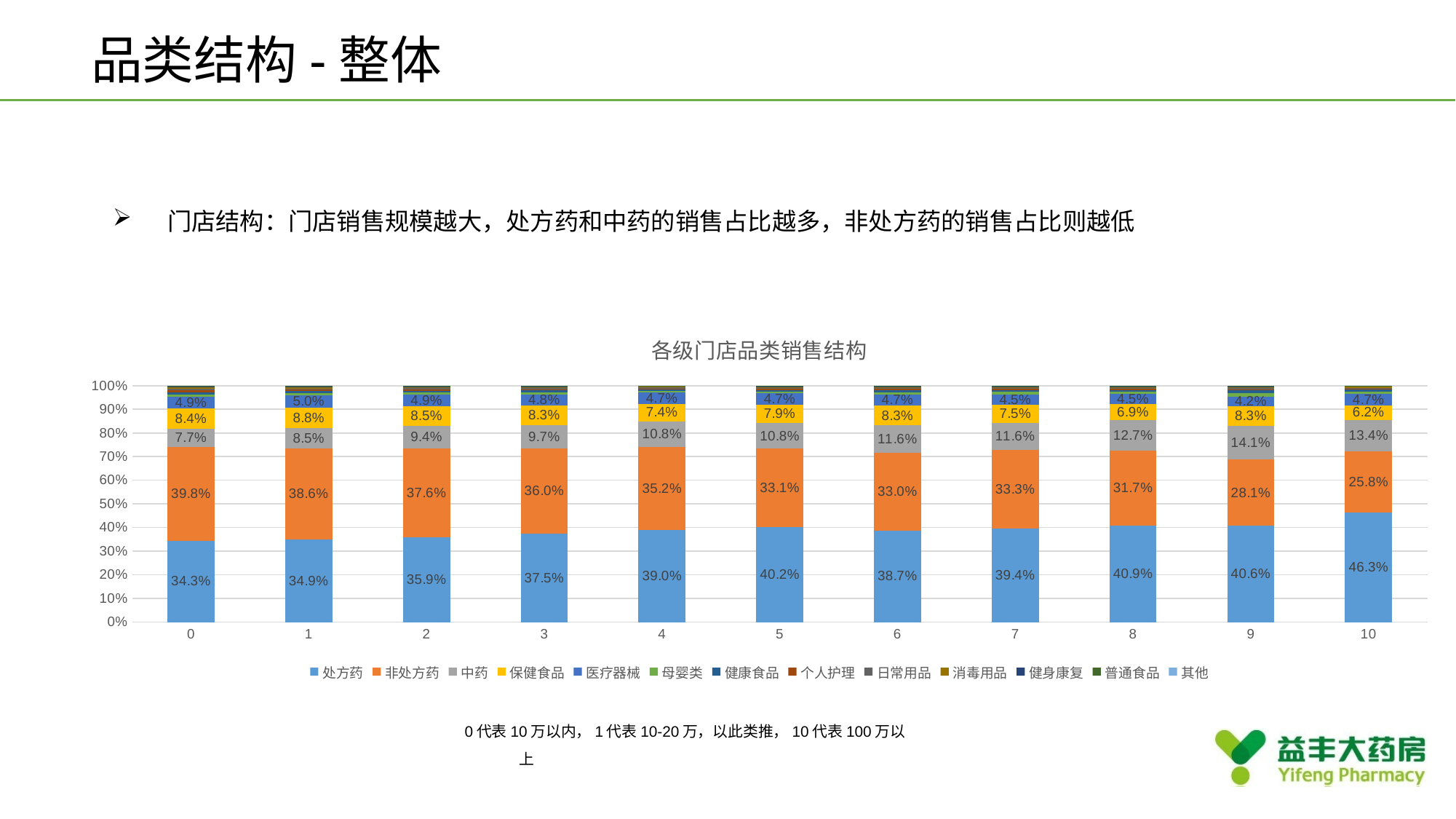

品类结构-整体
门店结构：门店销售规模越大，处方药和中药的销售占比越多，非处方药的销售占比则越低

### Chart: 各级门店品类销售结构

| Category | 处方药 | 非处方药 | 中药 | 保健食品 | 医疗器械 | 母婴类 | 健康食品 | 个人护理 | 日常用品 | 消毒用品 | 健身康复 | 普通食品 | 其他 |
|---|---|---|---|---|---|---|---|---|---|---|---|---|---|
| 0 | 0.343114264999361 | 0.39840901170802 | 0.0769592561816132 | 0.0837881665310862 | 0.0493665713554264 | 0.0109970491575469 | 0.00975567205886159 | 0.00858781213678393 | 0.00612094973402127 | 0.00598419138027244 | 0.00264411570390835 | 0.00424652637700889 | 2.6412676090066e-05 |
| 1 | 0.348693362396379 | 0.385922477786248 | 0.0854687389956453 | 0.0879707646724134 | 0.0503898090367667 | 0.00849383210381536 | 0.0094424517139304 | 0.00690288167957863 | 0.0051187873666094 | 0.00517396611301588 | 0.00280032530746224 | 0.00362085521132927 | 1.74761680643796e-06 |
| 2 | 0.358772810477492 | 0.375771719045543 | 0.0942659341595083 | 0.0846131616498427 | 0.0488542415318836 | 0.00837128884667837 | 0.00808488552881777 | 0.00581525818301993 | 0.00512939972647069 | 0.00450960671525557 | 0.00280799074645222 | 0.00298678895367734 | 1.69144353577396e-05 |
| 3 | 0.374985116053258 | 0.360299134547418 | 0.0971916782365705 | 0.0832540348094998 | 0.0475052243867451 | 0.00930345208641259 | 0.0074115011203941 | 0.00486033832956631 | 0.00531452563435807 | 0.00388142928564805 | 0.00306755781614572 | 0.00291196529139439 | 1.40424025888102e-05 |
| 4 | 0.389789200623747 | 0.351664809420425 | 0.107910098707393 | 0.0740495945460473 | 0.047206462424207 | 0.00774298066271708 | 0.00572869132518093 | 0.00383410043195964 | 0.00406743261006938 | 0.00357639964150791 | 0.00293554711751834 | 0.00147222156150313 | 2.24609277222991e-05 |
| 5 | 0.402098340276288 | 0.331328886866019 | 0.107707939622887 | 0.0789202854569664 | 0.0468710307769966 | 0.00874027139849631 | 0.00583899699402202 | 0.00428254511189769 | 0.00461773858220398 | 0.0037980667884152 | 0.00393806485316162 | 0.0018578332726455 | 0.0 |
| 6 | 0.386610966185854 | 0.32992050019608 | 0.115621782136929 | 0.0829108247437382 | 0.0473599160303499 | 0.0105981265225519 | 0.00754397317703339 | 0.00503981662119669 | 0.00448895413644264 | 0.00397462553586782 | 0.00394852031760186 | 0.00198137156458683 | 6.2283176838995e-07 |
| 7 | 0.394223640496608 | 0.332553173470465 | 0.1162938977485 | 0.074750442707301 | 0.0453502098428218 | 0.0106563366735278 | 0.00564181005645005 | 0.00653498886488884 | 0.00453256732598196 | 0.00381125673610823 | 0.00337148055333671 | 0.00227991731400911 | 2.78210000897495e-07 |
| 8 | 0.409310151566341 | 0.316682208431327 | 0.126966370628002 | 0.0687674648037575 | 0.0450249072280215 | 0.00765631961083823 | 0.00733654989553582 | 0.00471269480804933 | 0.00425219133017013 | 0.00379924985151731 | 0.00368493545118037 | 0.00180551186621221 | 1.44452904597095e-06 |
| 9 | 0.406485108048551 | 0.281369257000854 | 0.141272966208252 | 0.0834653625494 | 0.0418365089969325 | 0.0148561691953419 | 0.0101124328179778 | 0.00593903628722504 | 0.00456333855092918 | 0.00326733381746501 | 0.0040954831128444 | 0.00273700341422681 | 0.0 |
| 10 | 0.463153547836766 | 0.258439284126013 | 0.13383808541322 | 0.0618575094855167 | 0.0470430638334527 | 0.00927598190695006 | 0.00957274627908677 | 0.00454779793594163 | 0.00294315462910257 | 0.00476999016319555 | 0.0030437940640043 | 0.0015149235711441 | 1.20755605548726e-07 |
0代表10万以内，1代表10-20万，以此类推，10代表100万以上